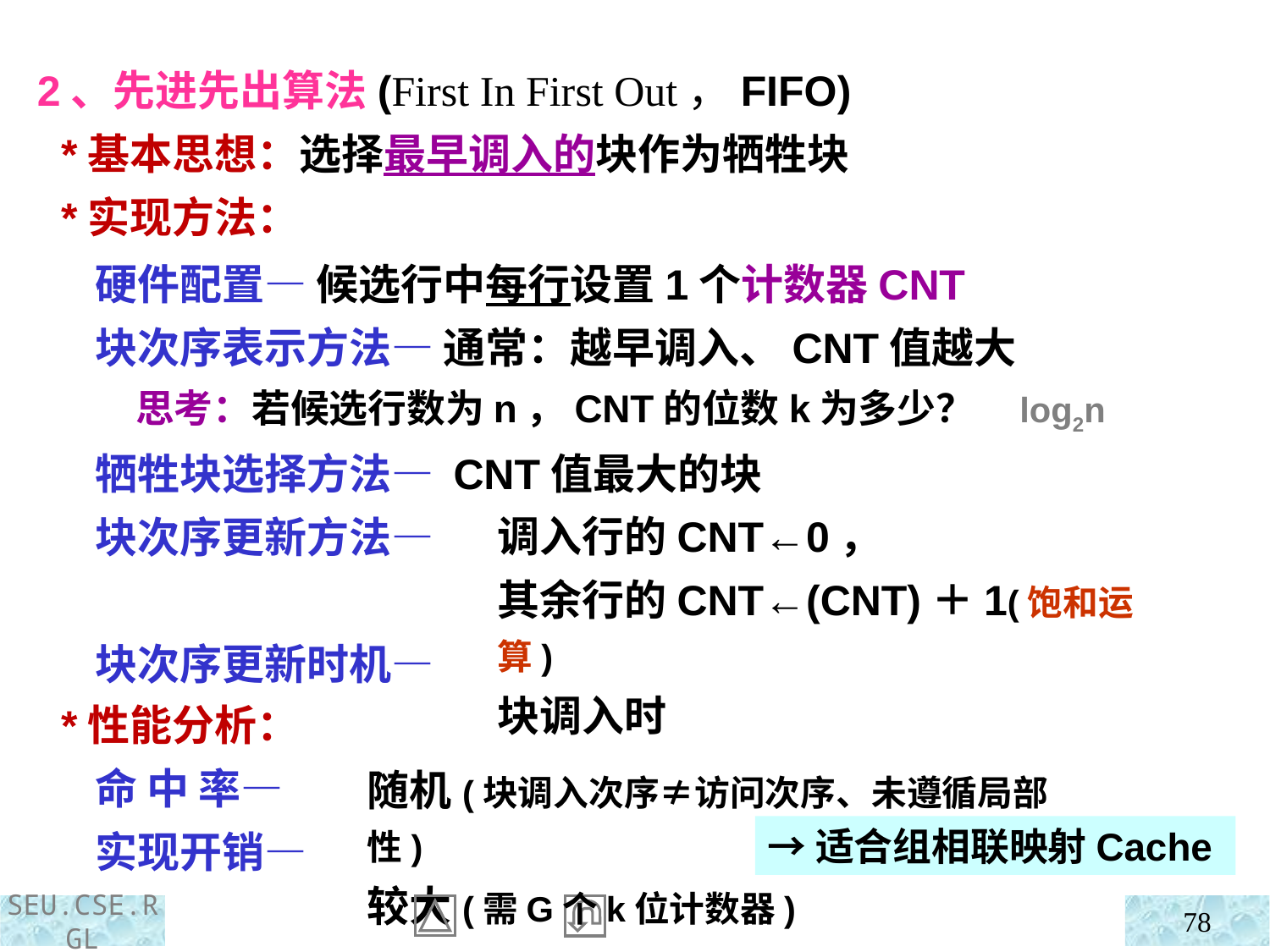

2、先进先出算法(First In First Out，FIFO)
  *基本思想：选择最早调入的块作为牺牲块
  *实现方法：

  *性能分析：
     命 中 率—
     实现开销—
     硬件配置— 候选行中每行设置1个计数器CNT
     块次序表示方法— 通常：越早调入、CNT值越大

     牺牲块选择方法— CNT值最大的块
     块次序更新方法—

     块次序更新时机—
          思考：若候选行数为n，CNT的位数k为多少？    log2n
调入行的CNT←0，
其余行的CNT←(CNT)＋1(饱和运算)
块调入时
随机(块调入次序≠访问次序、未遵循局部性)
较大(需G个k位计数器)
→适合组相联映射Cache

78